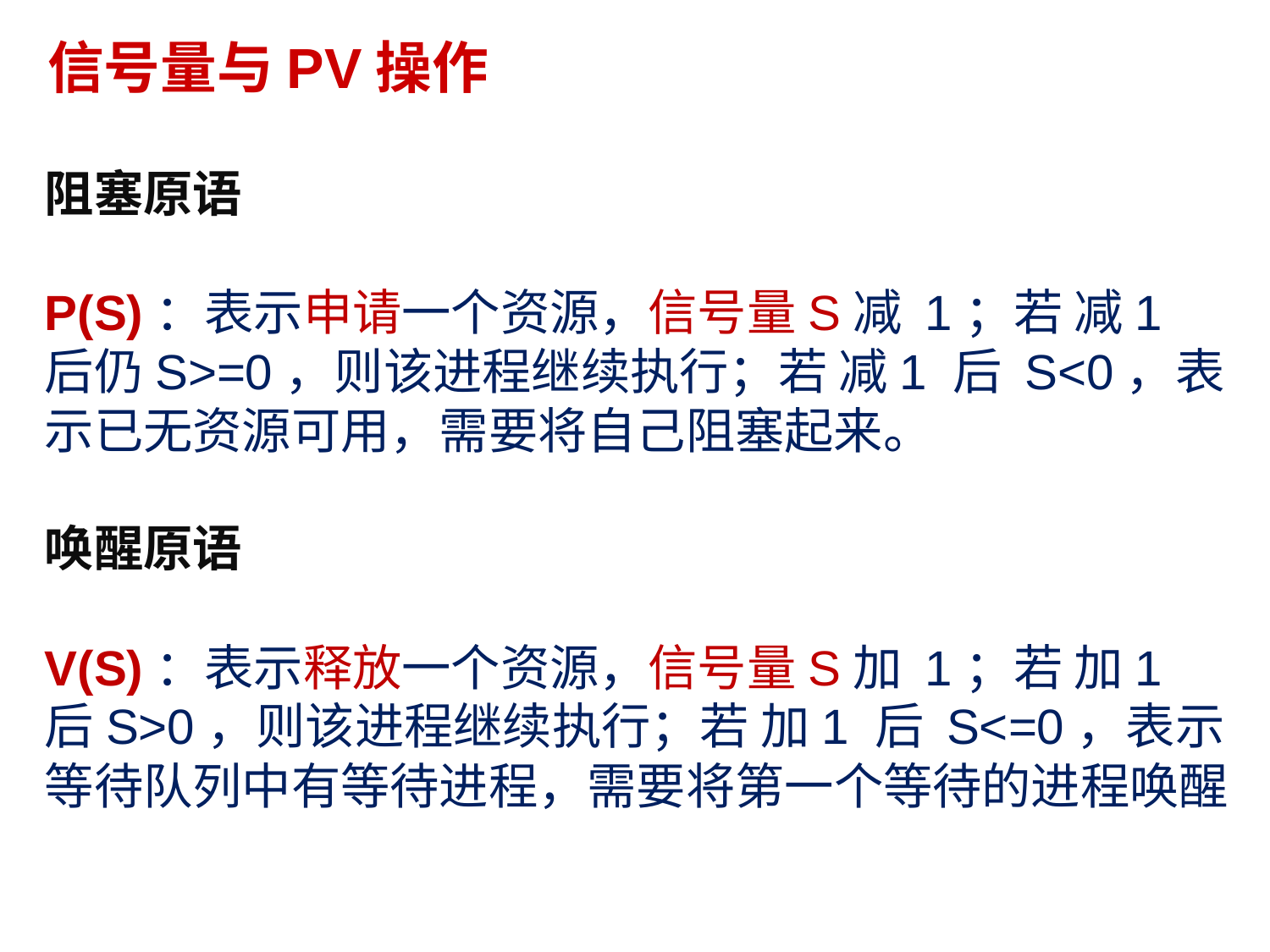

信号量与PV操作
阻塞原语

P(S)：表示申请一个资源，信号量S减 1；若 减1 后仍S>=0，则该进程继续执行；若 减1 后 S<0，表示已无资源可用，需要将自己阻塞起来。

唤醒原语

V(S)：表示释放一个资源，信号量S加 1；若 加1 后S>0，则该进程继续执行；若 加1 后 S<=0，表示等待队列中有等待进程，需要将第一个等待的进程唤醒